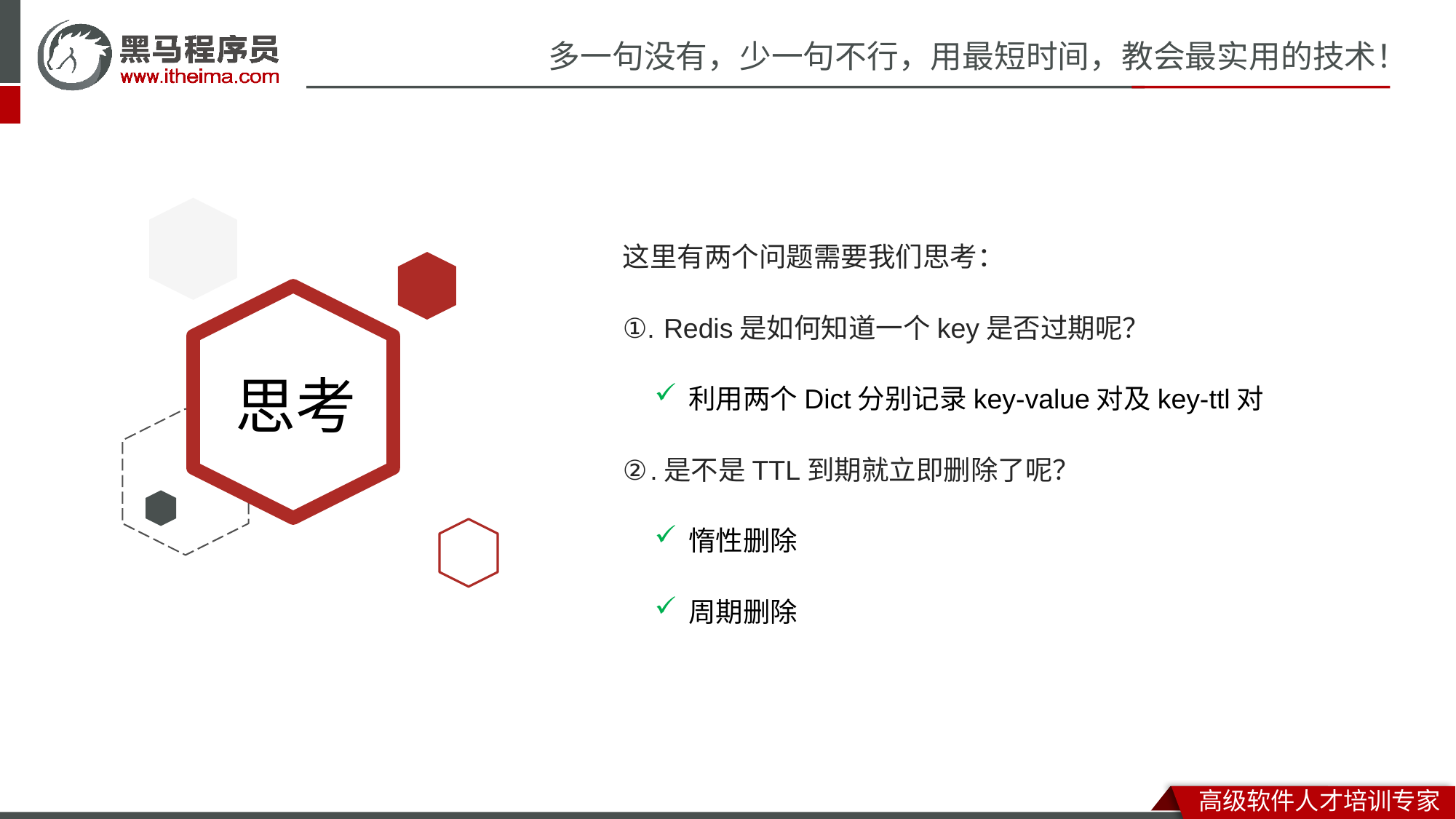

这里有两个问题需要我们思考：
Redis是如何知道一个key是否过期呢？
利用两个Dict分别记录key-value对及key-ttl对
是不是TTL到期就立即删除了呢？
惰性删除
周期删除